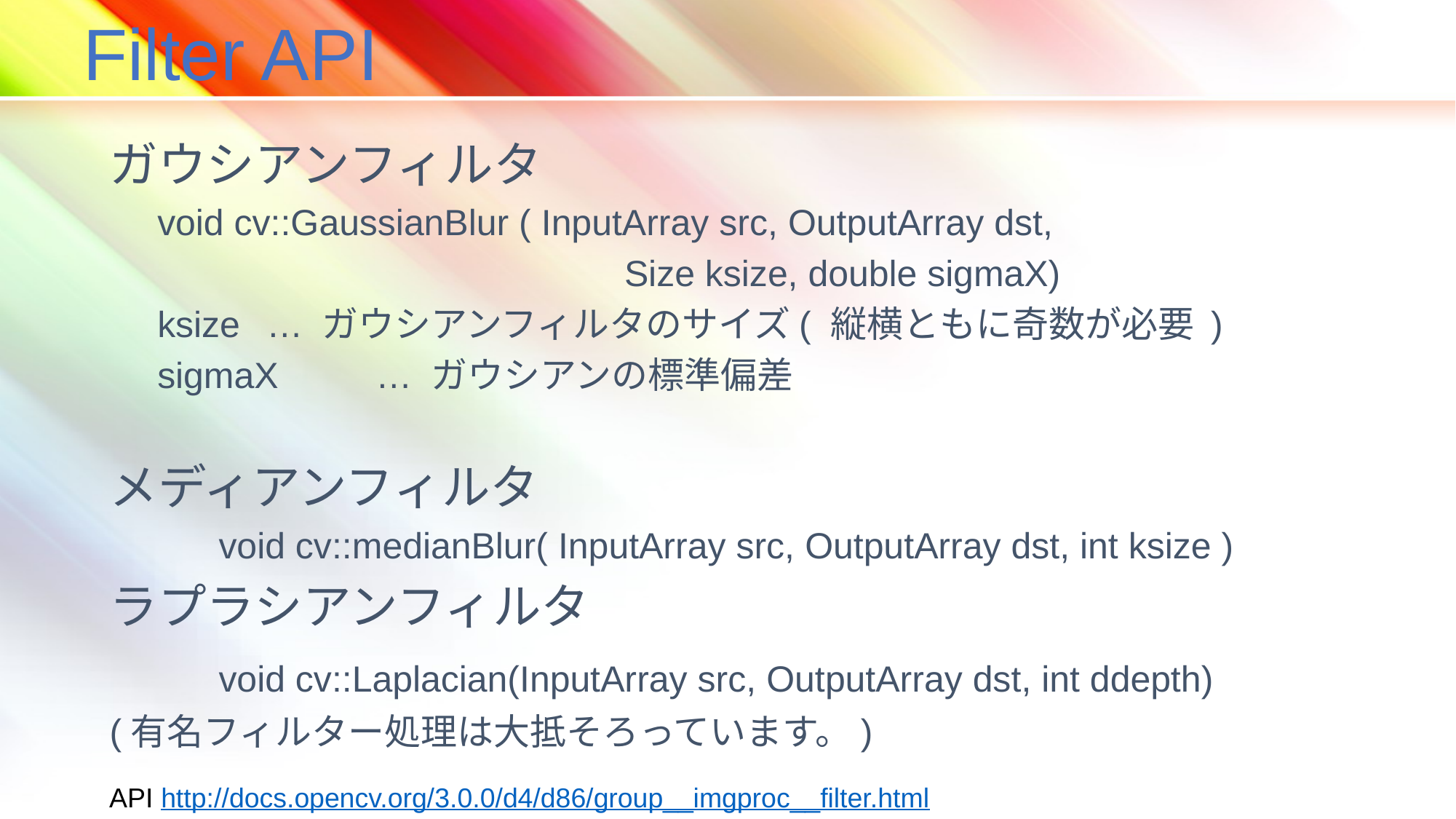

# Filter API
ガウシアンフィルタ
void cv::GaussianBlur ( InputArray src, OutputArray dst,
				   Size ksize, double sigmaX)
ksize	… ガウシアンフィルタのサイズ( 縦横ともに奇数が必要 )
sigmaX	… ガウシアンの標準偏差

メディアンフィルタ
 	void cv::medianBlur( InputArray src, OutputArray dst, int ksize )
ラプラシアンフィルタ
	void cv::Laplacian(InputArray src, OutputArray dst, int ddepth)
(有名フィルター処理は大抵そろっています。)

API http://docs.opencv.org/3.0.0/d4/d86/group__imgproc__filter.html